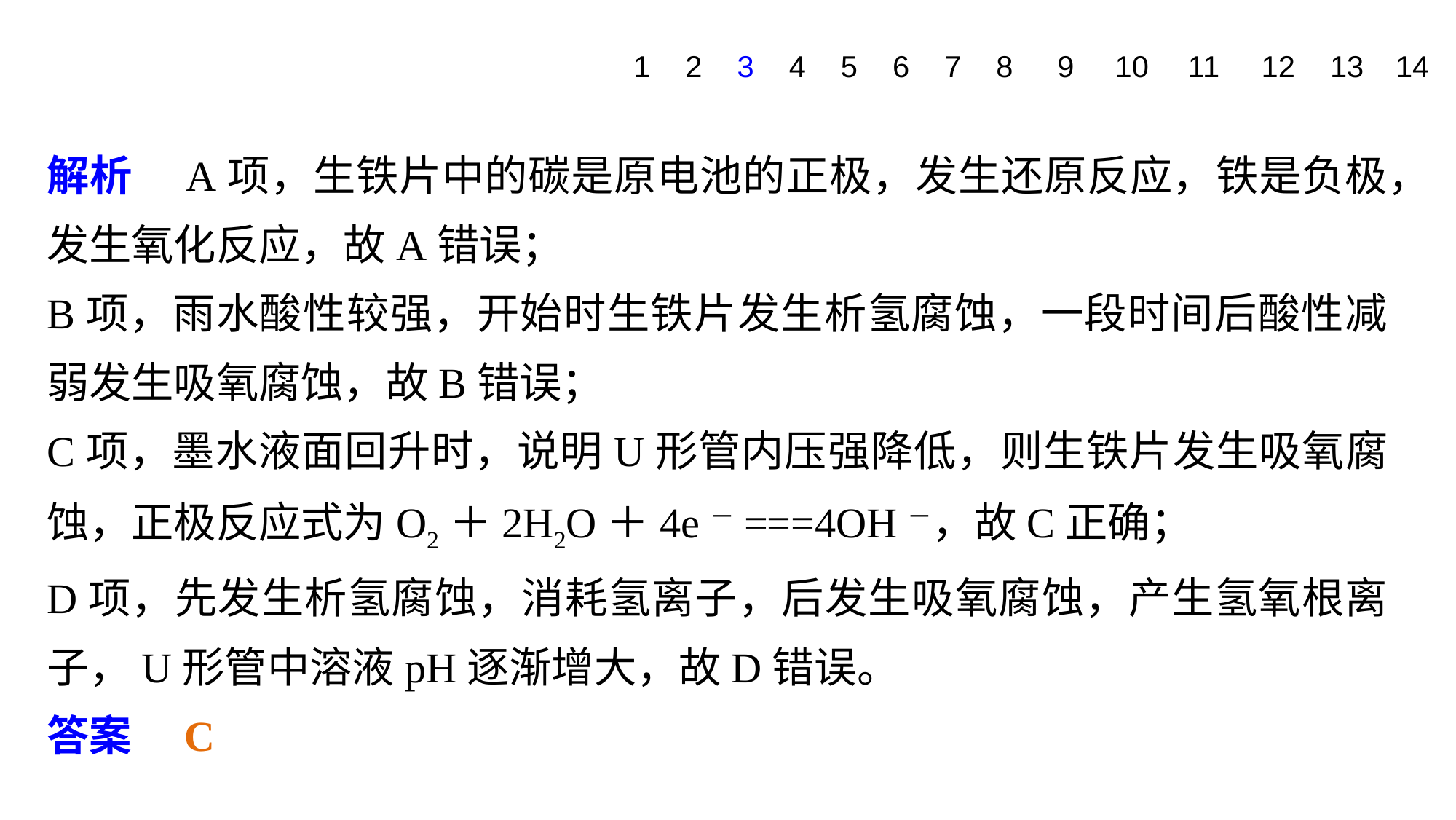

1
2
3
4
5
6
7
8
9
10
11
12
13
14
解析　A项，生铁片中的碳是原电池的正极，发生还原反应，铁是负极，发生氧化反应，故A错误；
B项，雨水酸性较强，开始时生铁片发生析氢腐蚀，一段时间后酸性减弱发生吸氧腐蚀，故B错误；
C项，墨水液面回升时，说明U形管内压强降低，则生铁片发生吸氧腐蚀，正极反应式为O2＋2H2O＋4e－===4OH－，故C正确；
D项，先发生析氢腐蚀，消耗氢离子，后发生吸氧腐蚀，产生氢氧根离子，U形管中溶液pH逐渐增大，故D错误。
答案　C